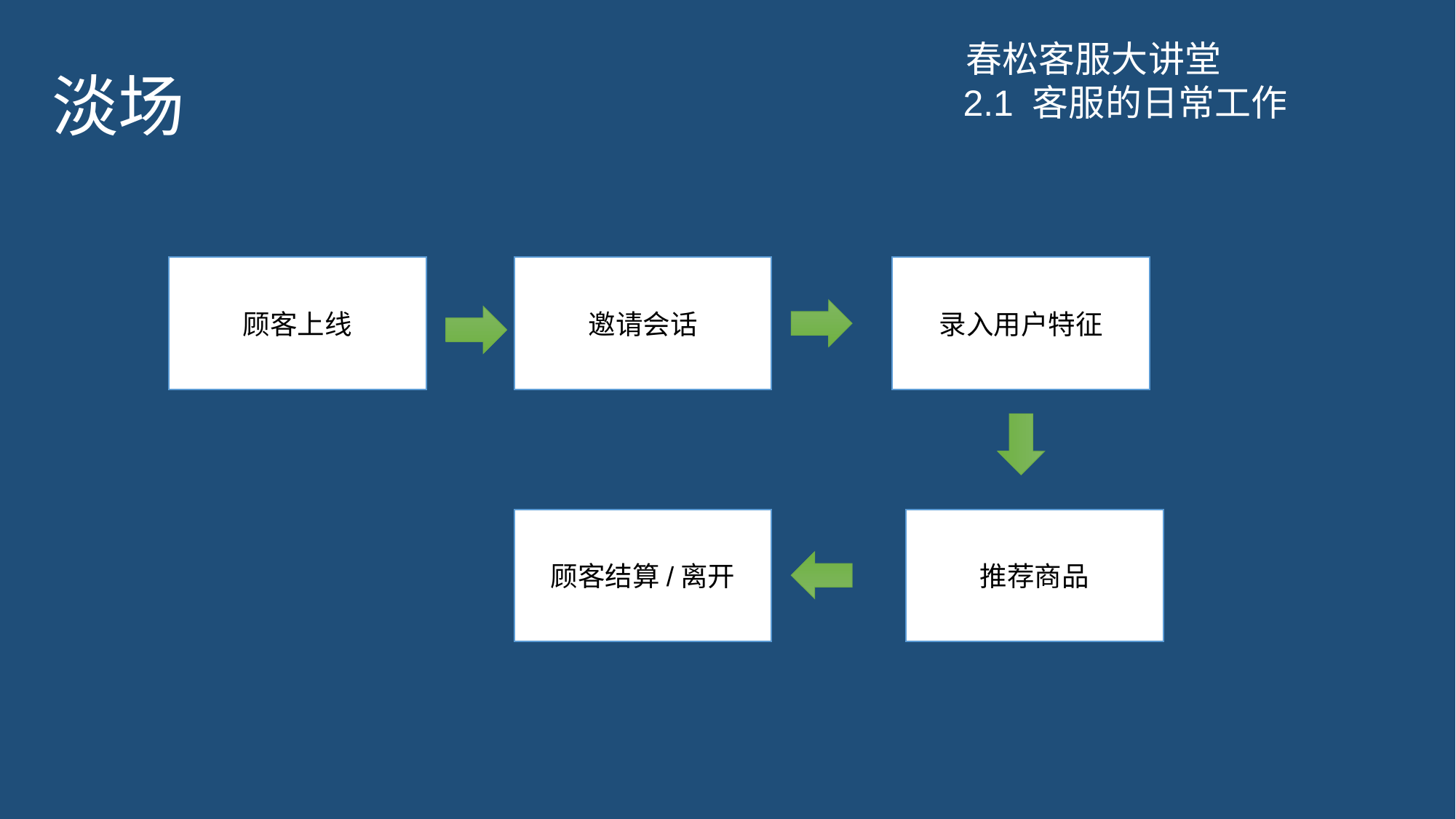

# 淡场
春松客服大讲堂
2.1 客服的日常工作
顾客上线
邀请会话
录入用户特征

顾客结算/离开
推荐商品